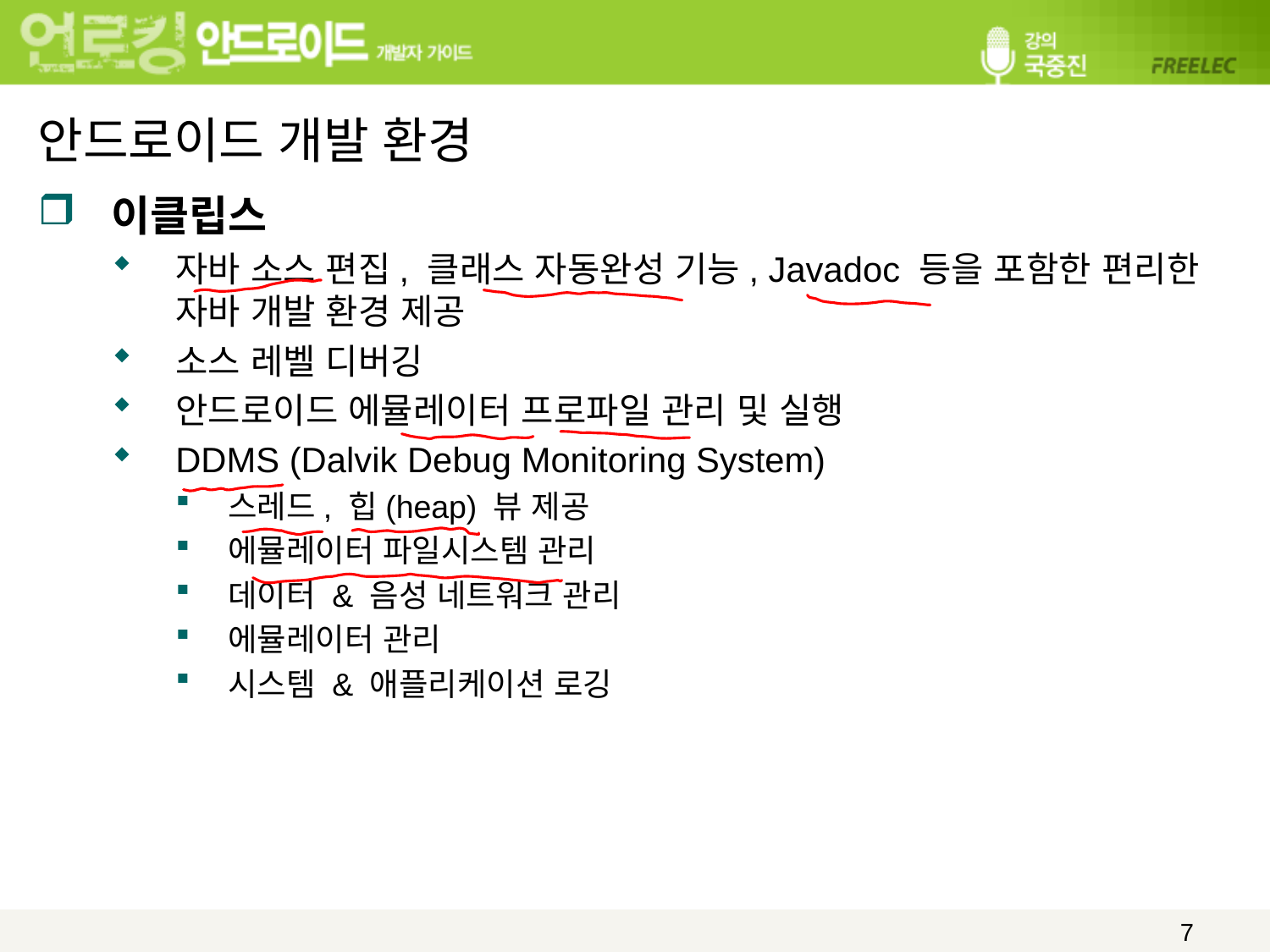

# 안드로이드 개발 환경
이클립스
자바 소스 편집, 클래스 자동완성 기능, Javadoc 등을 포함한 편리한 자바 개발 환경 제공
소스 레벨 디버깅
안드로이드 에뮬레이터 프로파일 관리 및 실행
DDMS (Dalvik Debug Monitoring System)
스레드, 힙(heap) 뷰 제공
에뮬레이터 파일시스템 관리
데이터 & 음성 네트워크 관리
에뮬레이터 관리
시스템 & 애플리케이션 로깅

7